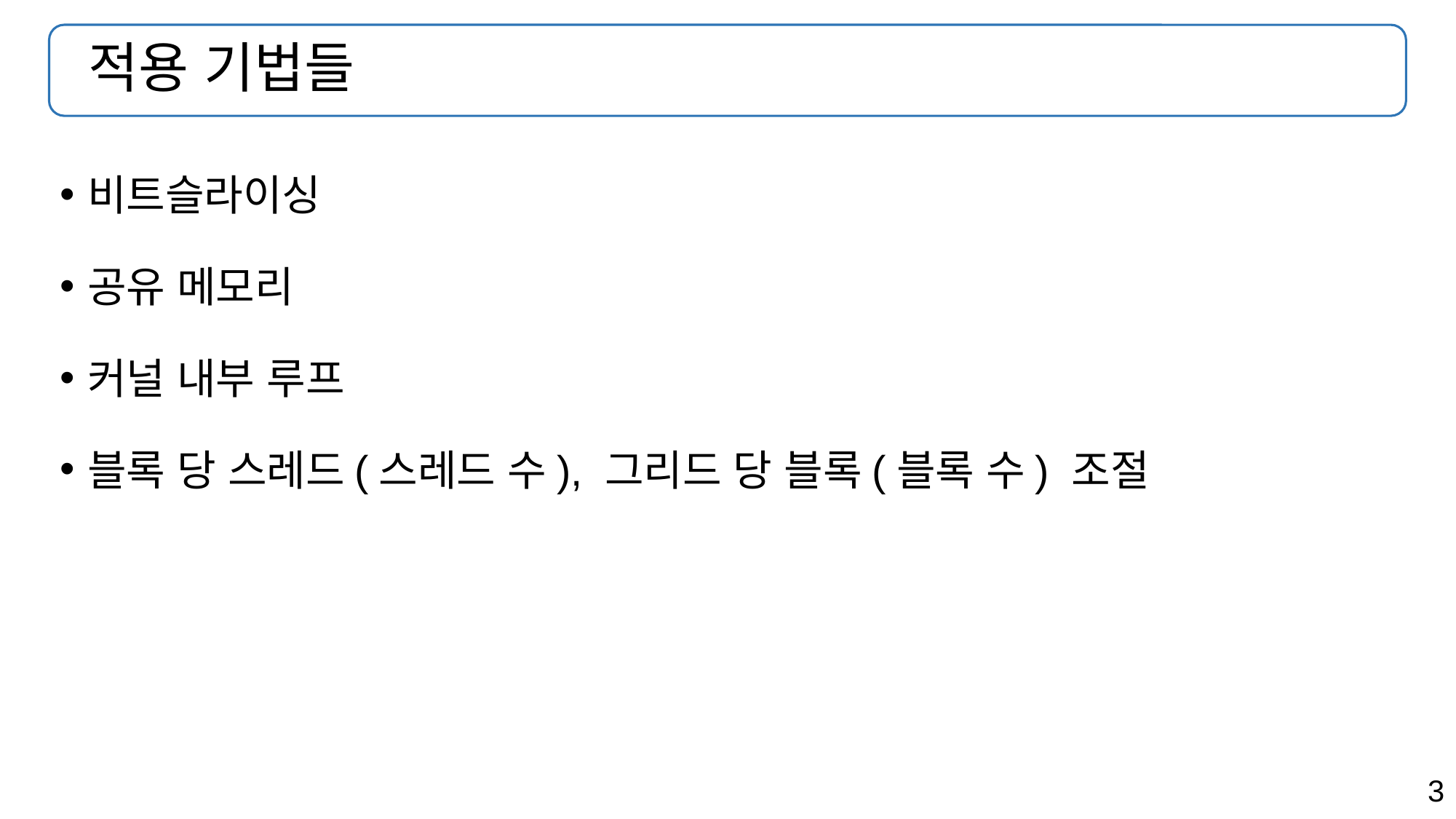

# 적용 기법들
비트슬라이싱
공유 메모리
커널 내부 루프
블록 당 스레드(스레드 수), 그리드 당 블록(블록 수) 조절